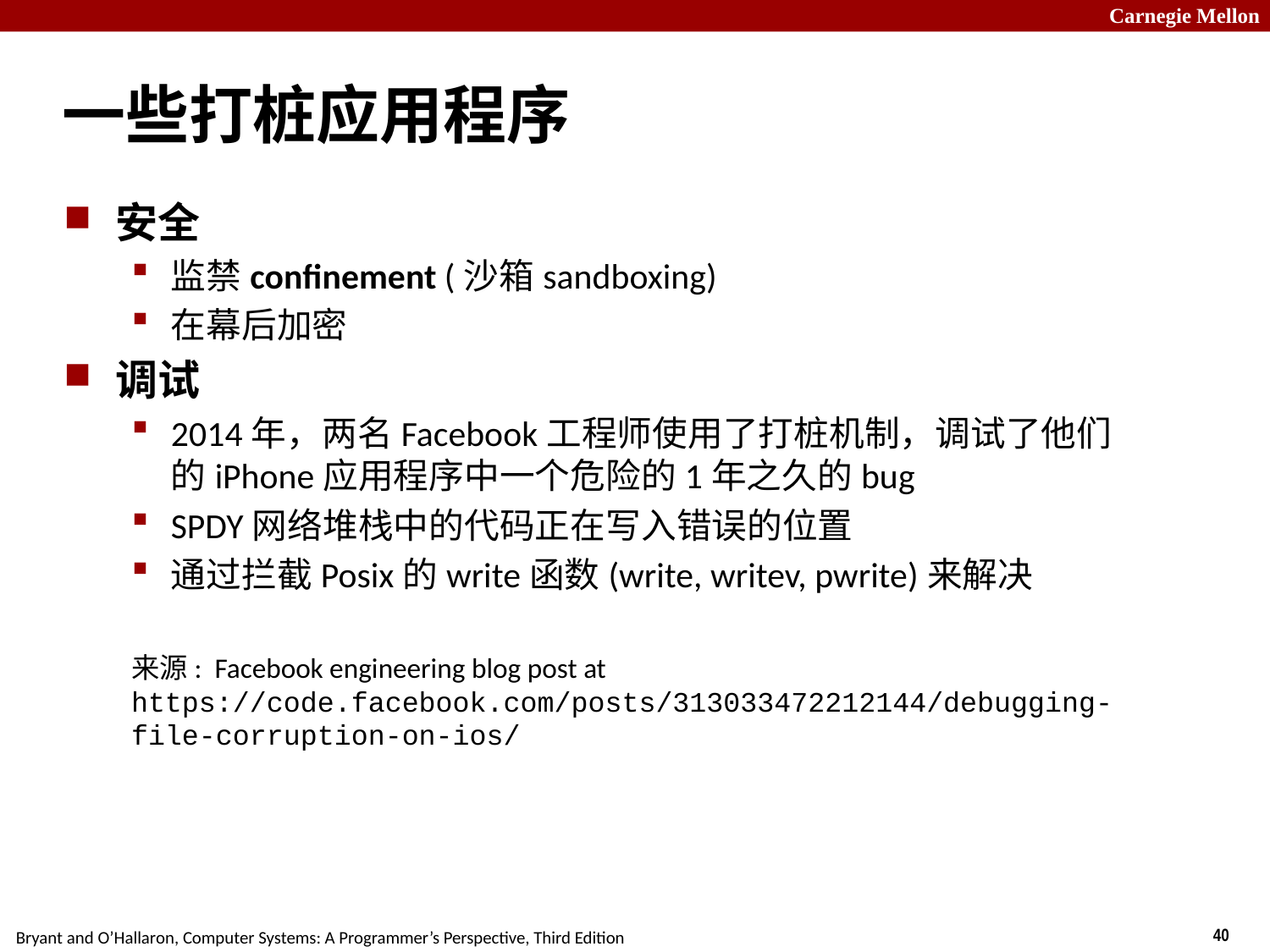

# 一些打桩应用程序
安全
监禁confinement (沙箱sandboxing)
在幕后加密
调试
2014年，两名Facebook工程师使用了打桩机制，调试了他们的iPhone应用程序中一个危险的1年之久的bug
SPDY网络堆栈中的代码正在写入错误的位置
通过拦截Posix的write函数(write, writev, pwrite)来解决

来源:  Facebook engineering blog post at https://code.facebook.com/posts/313033472212144/debugging-file-corruption-on-ios/